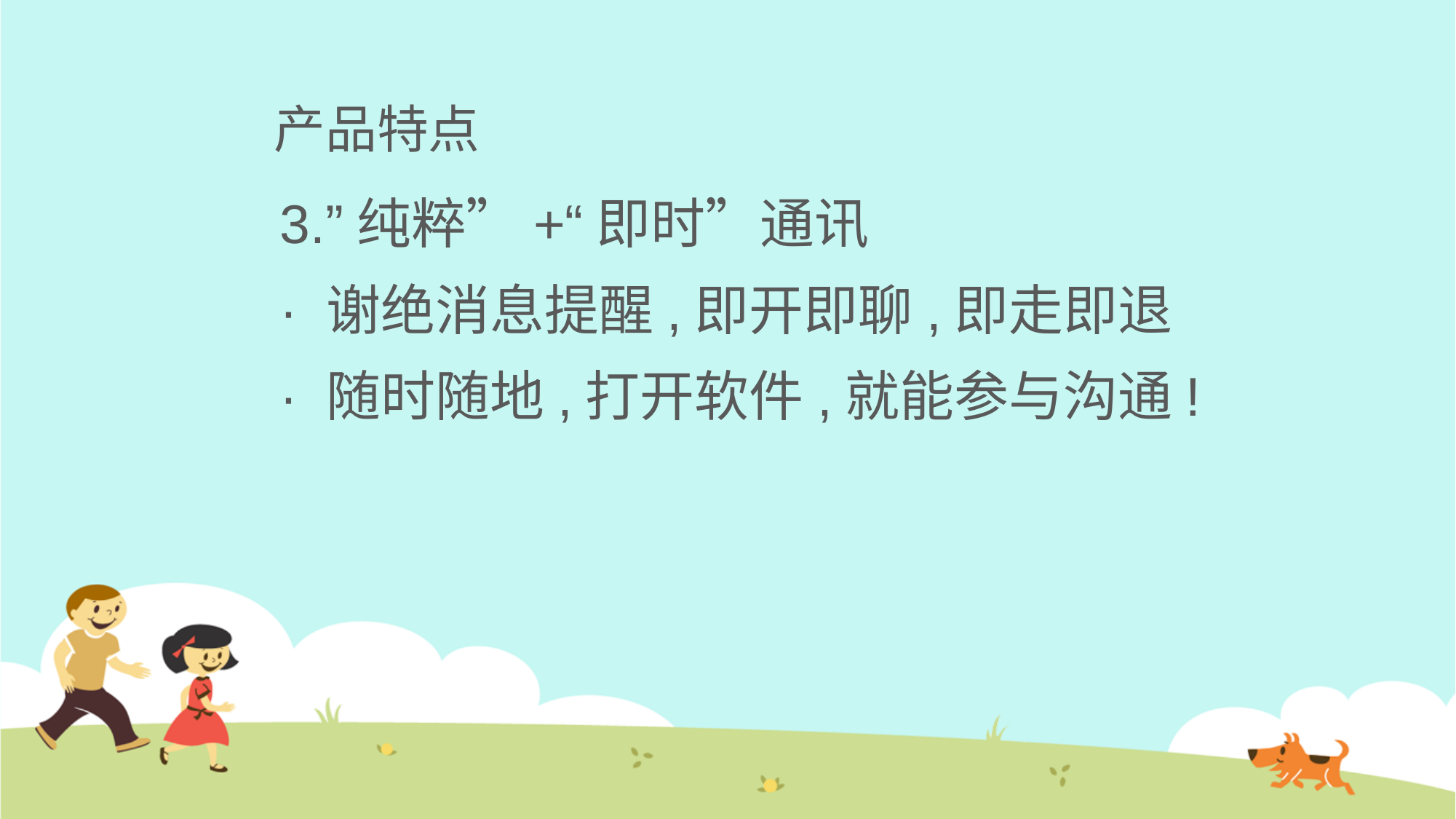

# 产品特点
3.”纯粹”+“即时”通讯
· 谢绝消息提醒,即开即聊,即走即退
· 随时随地,打开软件,就能参与沟通!